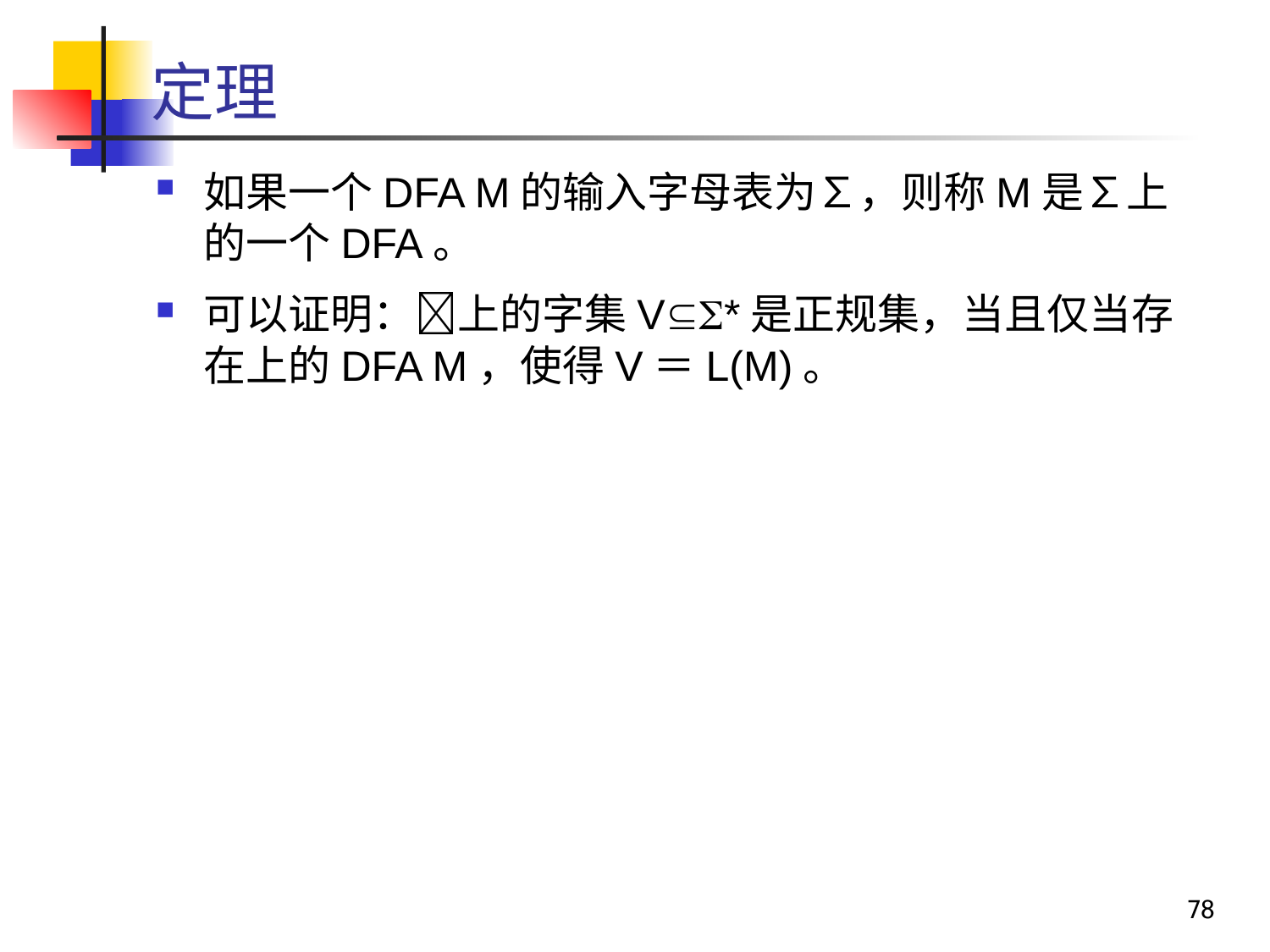

# 定理
如果一个DFA M的输入字母表为∑，则称M是∑上的一个DFA。
可以证明：Σ上的字集V⊆Σ*是正规集，当且仅当存在上的DFA M，使得V＝L(M)。

78